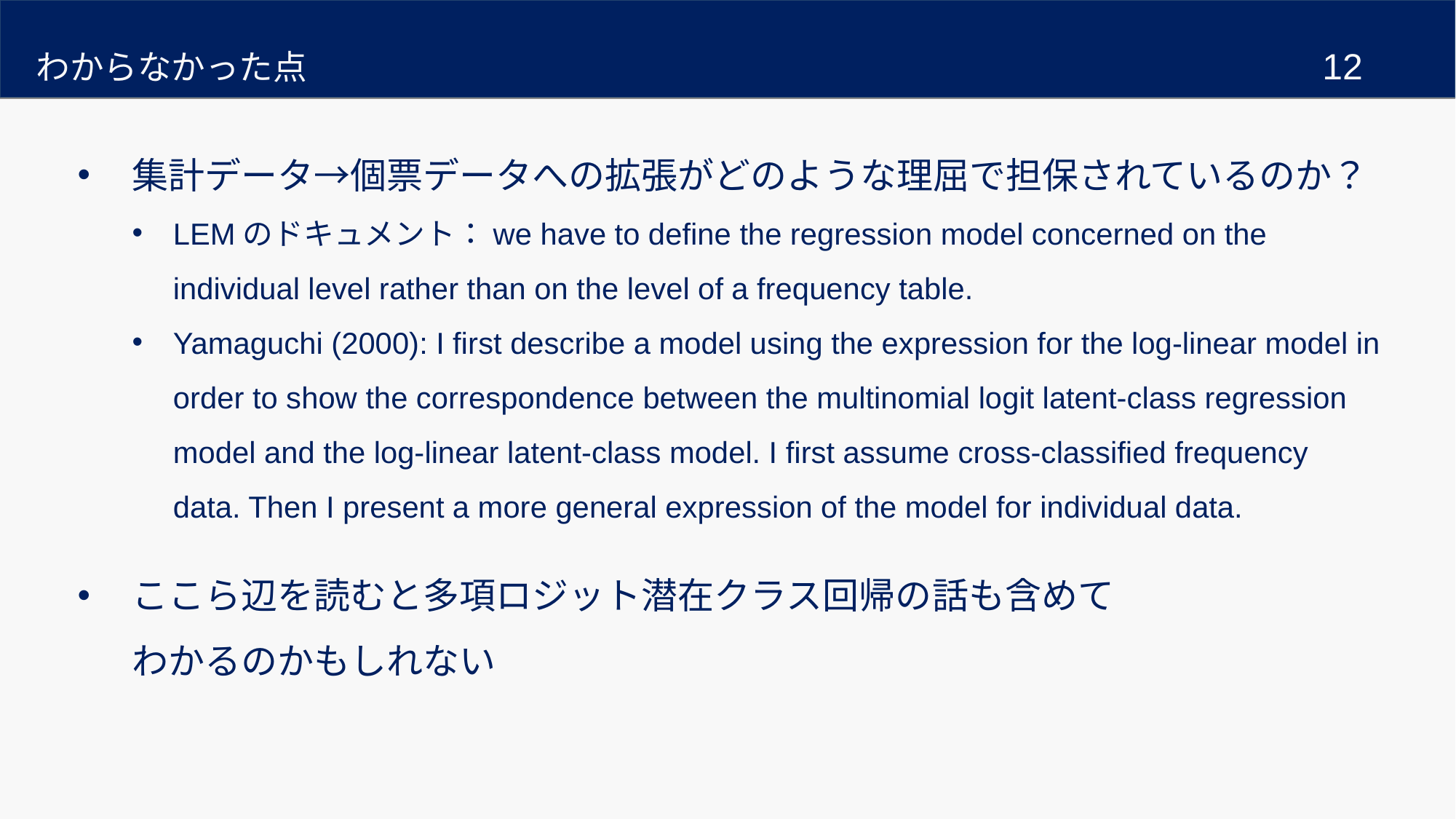

わからなかった点
集計データ→個票データへの拡張がどのような理屈で担保されているのか？
LEMのドキュメント：we have to deﬁne the regression model concerned on the individual level rather than on the level of a frequency table.
Yamaguchi (2000): I ﬁrst describe a model using the expression for the log-linear model in order to show the correspondence between the multinomial logit latent-class regression model and the log-linear latent-class model. I ﬁrst assume cross-classiﬁed frequency data. Then I present a more general expression of the model for individual data.
ここら辺を読むと多項ロジット潜在クラス回帰の話も含めて
わかるのかもしれない